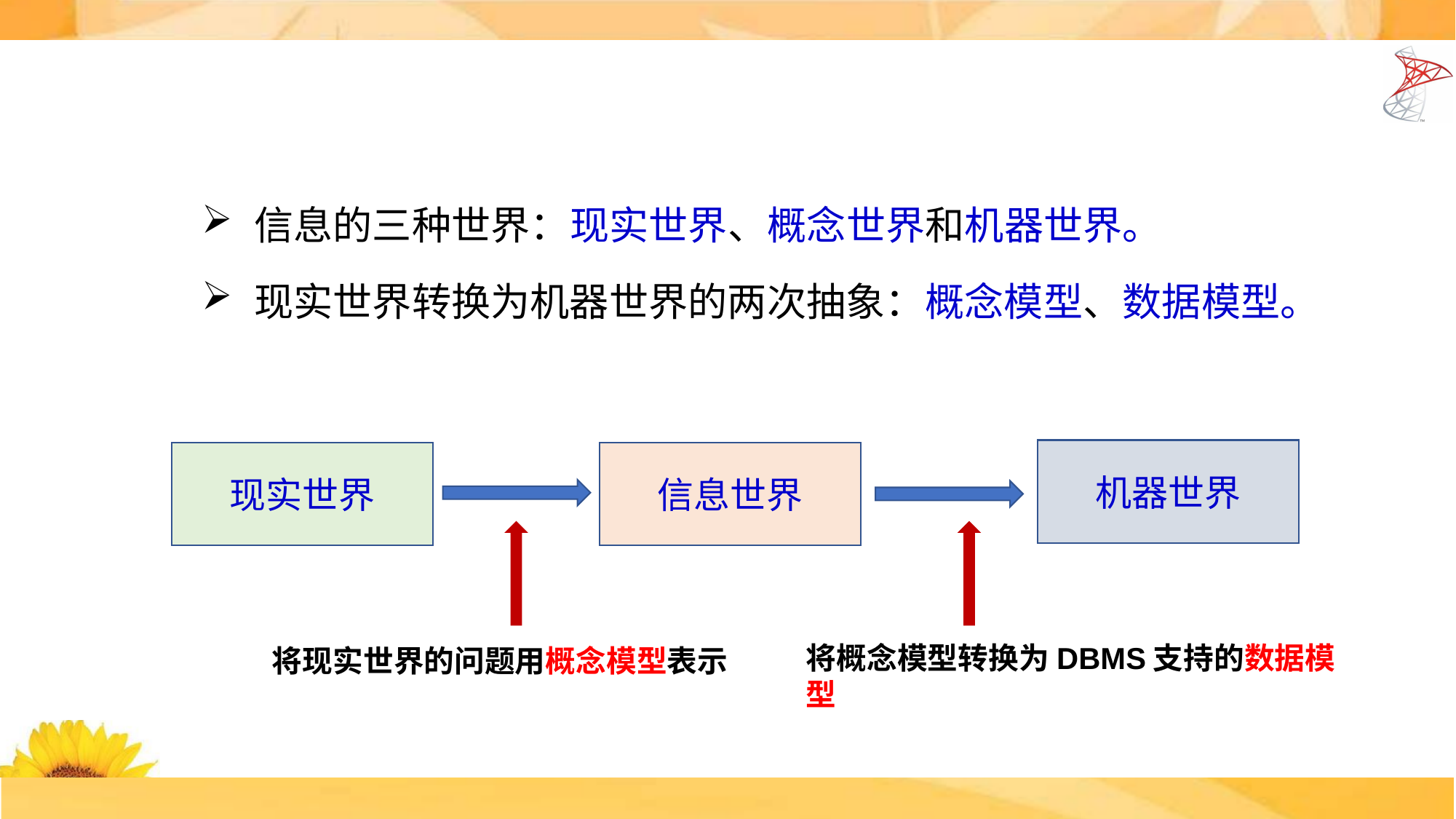

信息的三种世界：现实世界、概念世界和机器世界。
现实世界转换为机器世界的两次抽象：概念模型、数据模型。
机器世界
现实世界
信息世界

将概念模型转换为DBMS支持的数据模型
将现实世界的问题用概念模型表示